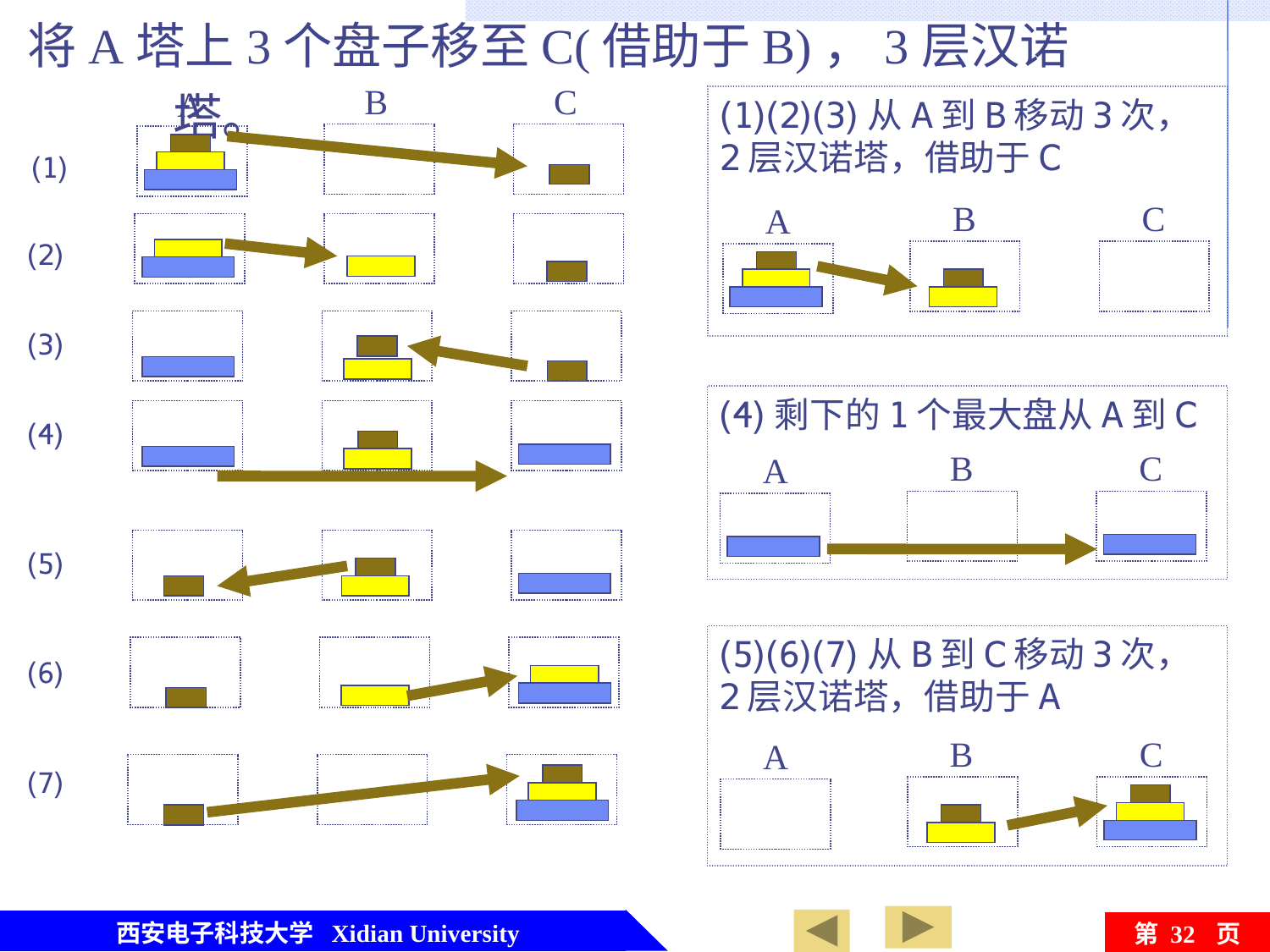

将A塔上3个盘子移至C(借助于B)，3层汉诺塔。
B
C
A
(1)(2)(3)从A到B移动3次，2层汉诺塔，借助于C
B
C
A

(1)
(2)
(3)
(4)
(5)
(6)
(7)

(4)剩下的1个最大盘从A到C
B
C
A

(5)(6)(7)从B到C移动3次，2层汉诺塔，借助于A
B
C
A